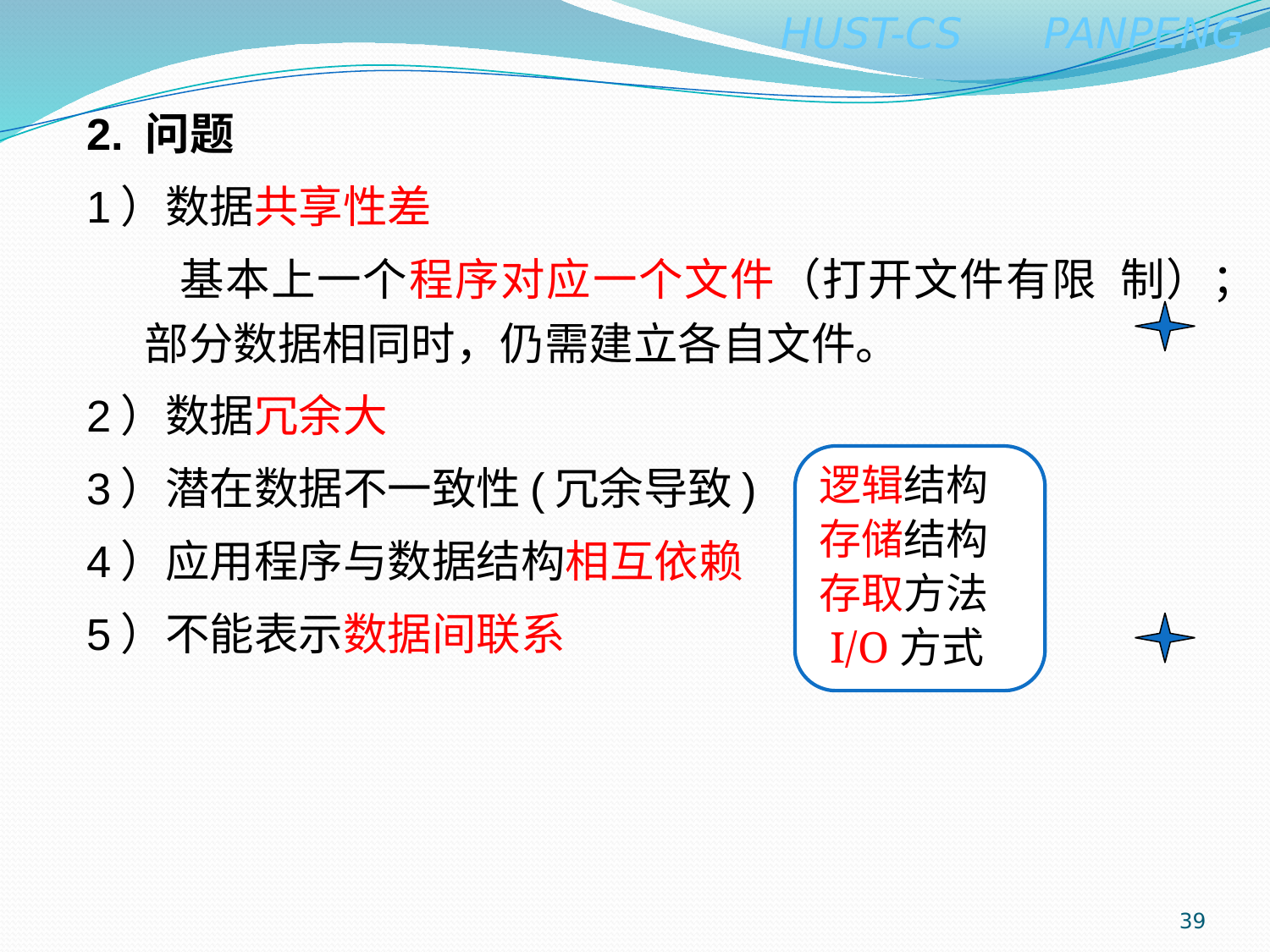

2. 问题
1）数据共享性差
   基本上一个程序对应一个文件（打开文件有限  制）； 部分数据相同时，仍需建立各自文件。
2）数据冗余大
3）潜在数据不一致性(冗余导致)
4）应用程序与数据结构相互依赖
5）不能表示数据间联系

逻辑结构
存储结构
存取方法
 I/O方式

39